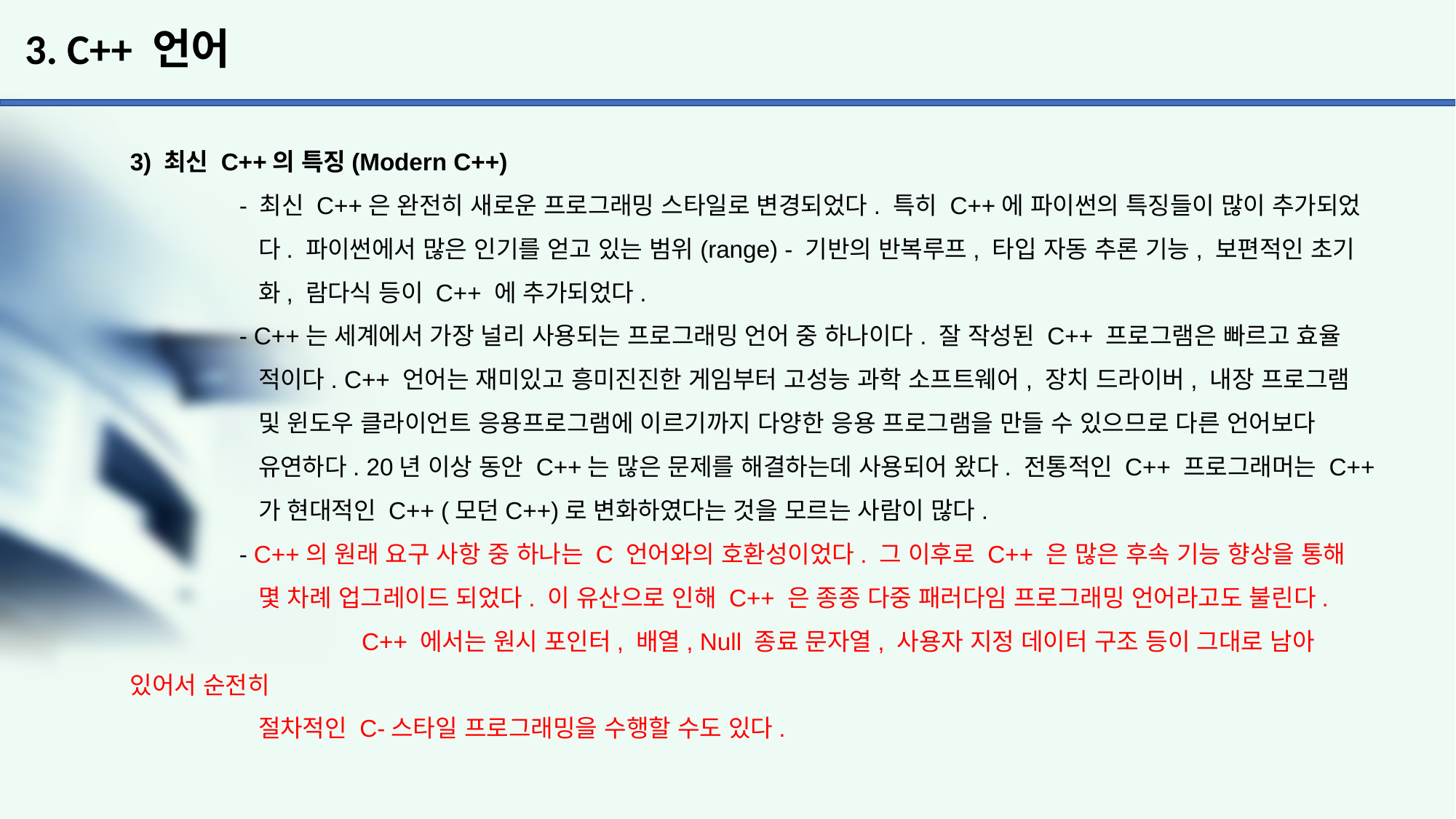

# 3. C++ 언어
3) 최신 C++의 특징(Modern C++)
	- 최신 C++은 완전히 새로운 프로그래밍 스타일로 변경되었다. 특히 C++에 파이썬의 특징들이 많이 추가되었
	  다. 파이썬에서 많은 인기를 얻고 있는 범위(range) - 기반의 반복루프, 타입 자동 추론 기능, 보편적인 초기
	  화, 람다식 등이 C++ 에 추가되었다.
	- C++는 세계에서 가장 널리 사용되는 프로그래밍 언어 중 하나이다. 잘 작성된 C++ 프로그램은 빠르고 효율
	  적이다. C++ 언어는 재미있고 흥미진진한 게임부터 고성능 과학 소프트웨어, 장치 드라이버, 내장 프로그램
	  및 윈도우 클라이언트 응용프로그램에 이르기까지 다양한 응용 프로그램을 만들 수 있으므로 다른 언어보다
	  유연하다. 20년 이상 동안 C++는 많은 문제를 해결하는데 사용되어 왔다. 전통적인 C++ 프로그래머는 C++
	  가 현대적인 C++ (모던C++)로 변화하였다는 것을 모르는 사람이 많다.
	- C++의 원래 요구 사항 중 하나는 C 언어와의 호환성이었다. 그 이후로 C++ 은 많은 후속 기능 향상을 통해
	  몇 차례 업그레이드 되었다. 이 유산으로 인해 C++ 은 종종 다중 패러다임 프로그래밍 언어라고도 불린다. 	 	  C++ 에서는 원시 포인터, 배열, Null 종료 문자열, 사용자 지정 데이터 구조 등이 그대로 남아 있어서 순전히
	  절차적인 C-스타일 프로그래밍을 수행할 수도 있다.